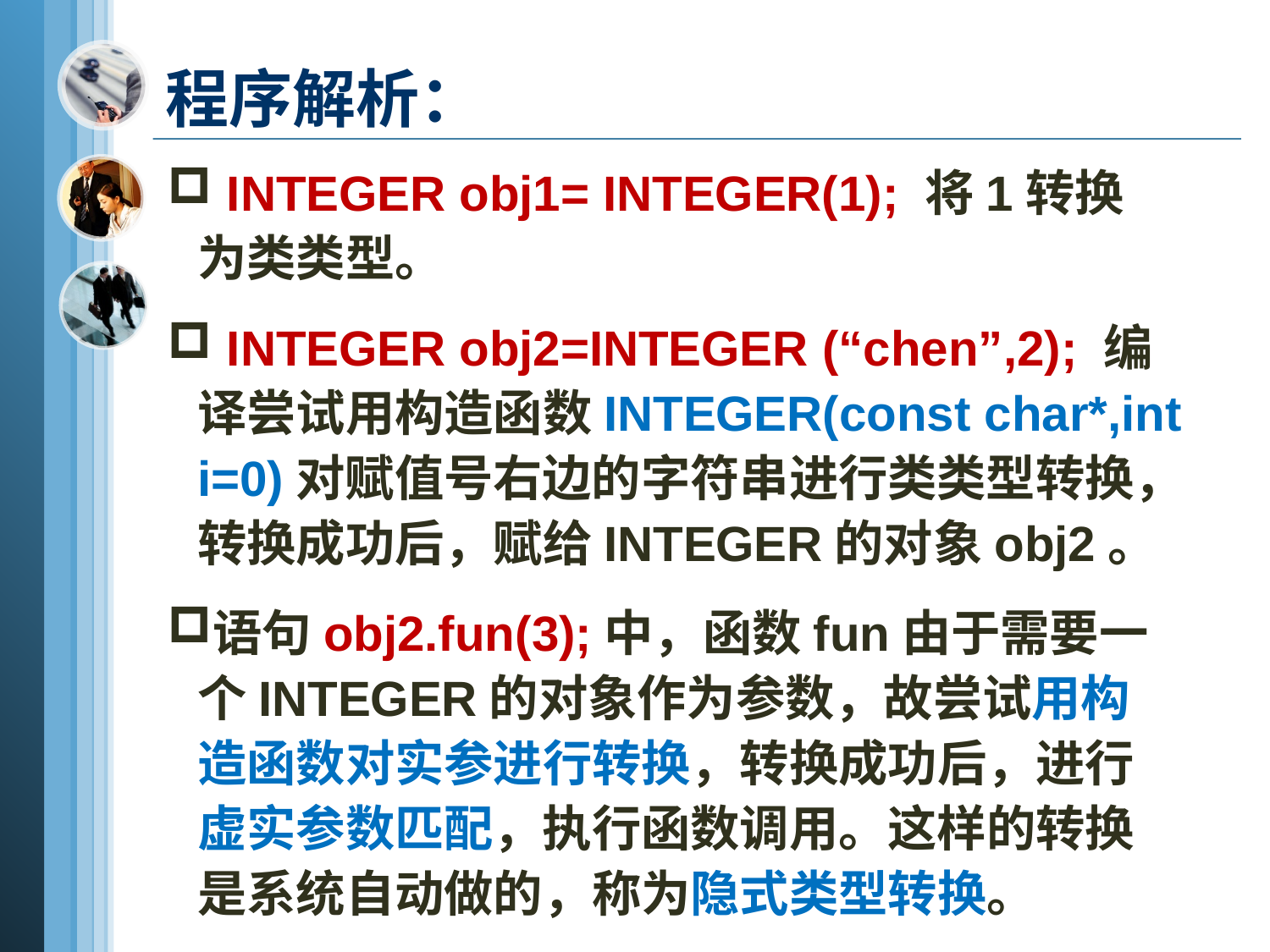

程序解析：
 INTEGER obj1= INTEGER(1); 将1转换为类类型。
 INTEGER obj2=INTEGER (“chen”,2); 编译尝试用构造函数INTEGER(const char*,int i=0)对赋值号右边的字符串进行类类型转换，转换成功后，赋给INTEGER的对象obj2。
语句obj2.fun(3);中，函数fun由于需要一个INTEGER的对象作为参数，故尝试用构造函数对实参进行转换，转换成功后，进行虚实参数匹配，执行函数调用。这样的转换是系统自动做的，称为隐式类型转换。